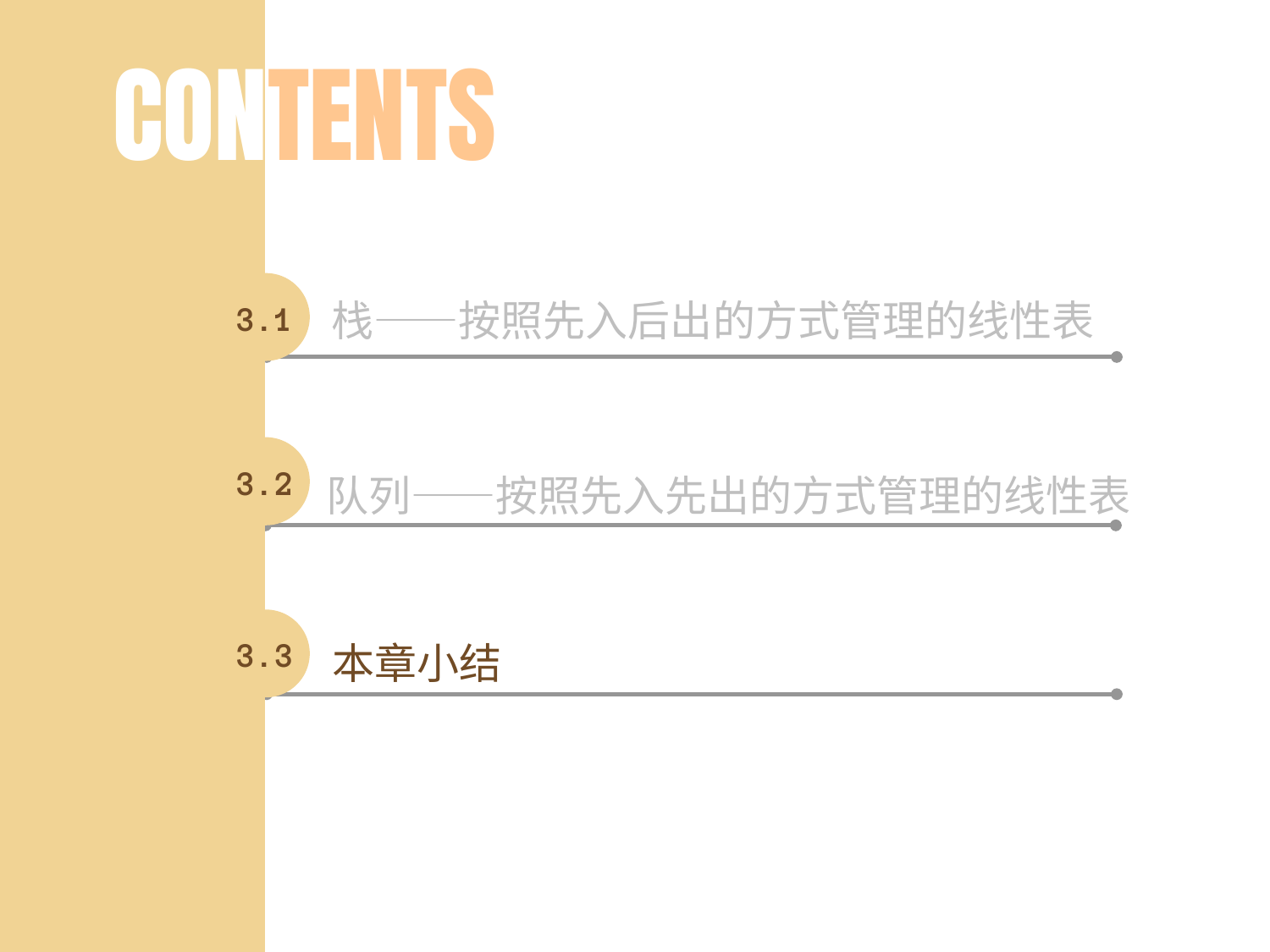

CONTENTS
3.1
栈——按照先入后出的方式管理的线性表
3.2
队列——按照先入先出的方式管理的线性表
3.3
本章小结